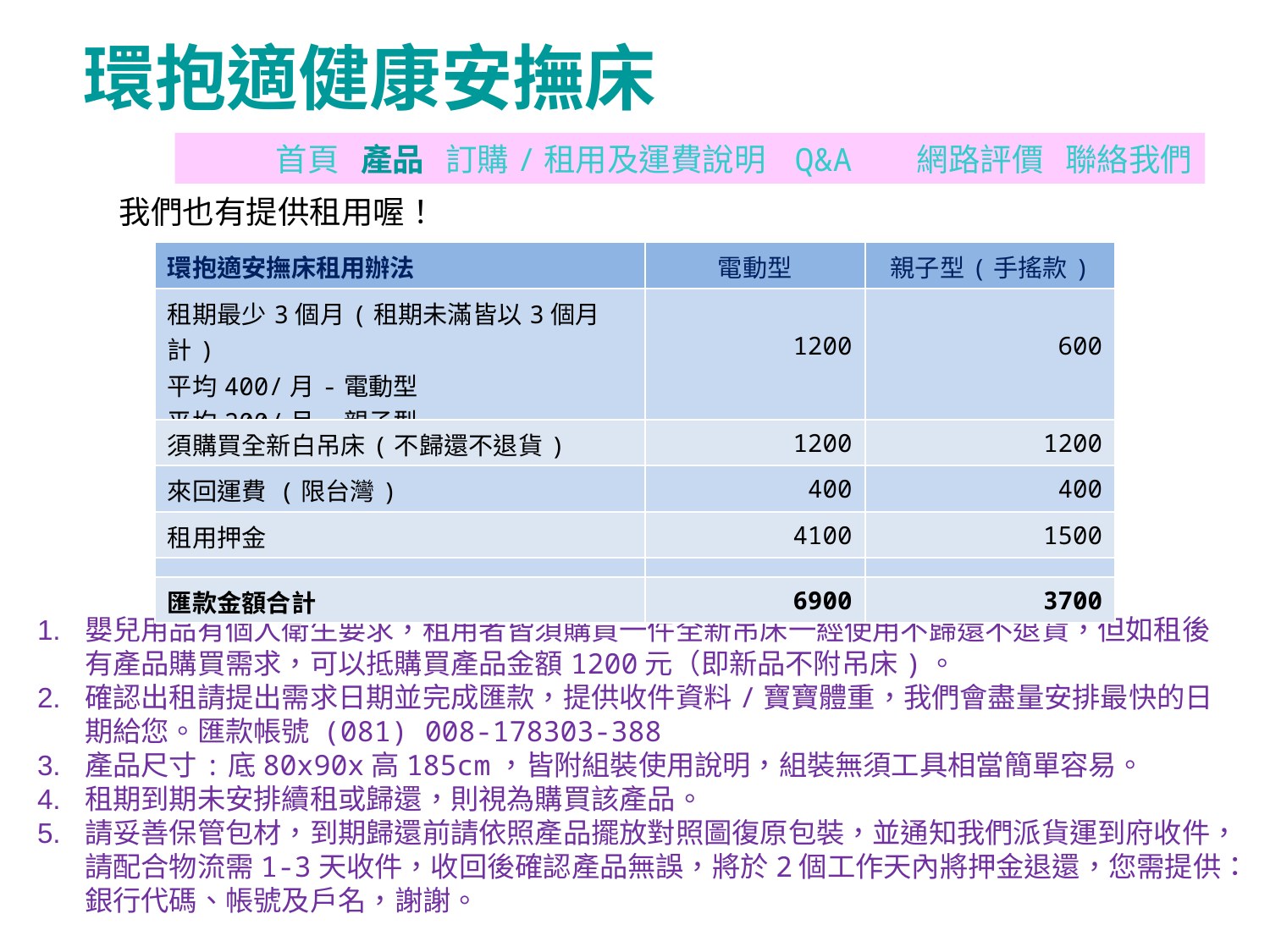

環抱適健康安撫床
首頁   產品   訂購/租用及運費說明   Q&A   網路評價   聯絡我們
我們也有提供租用喔！
| 環抱適安撫床租用辦法 | 電動型 | 親子型(手搖款) |
| --- | --- | --- |
| 租期最少3個月(租期未滿皆以3個月計) 平均400/月-電動型 平均200/月-親子型 | 1200 | 600 |
| 須購買全新白吊床(不歸還不退貨) | 1200 | 1200 |
| 來回運費 (限台灣) | 400 | 400 |
| 租用押金 | 4100 | 1500 |
|  |  |  |
| 匯款金額合計 | 6900 | 3700 |
嬰兒用品有個人衛生要求，租用者皆須購買一件全新吊床一經使用不歸還不退貨，但如租後有產品購買需求，可以抵購買產品金額1200元（即新品不附吊床)。
確認出租請提出需求日期並完成匯款，提供收件資料/寶寶體重，我們會盡量安排最快的日期給您。匯款帳號 (081) 008-178303-388
產品尺寸:底80x90x高185cm，皆附組裝使用說明，組裝無須工具相當簡單容易。
租期到期未安排續租或歸還，則視為購買該產品。
請妥善保管包材，到期歸還前請依照產品擺放對照圖復原包裝，並通知我們派貨運到府收件，請配合物流需1-3天收件，收回後確認產品無誤，將於2個工作天內將押金退還，您需提供：銀行代碼、帳號及戶名，謝謝。